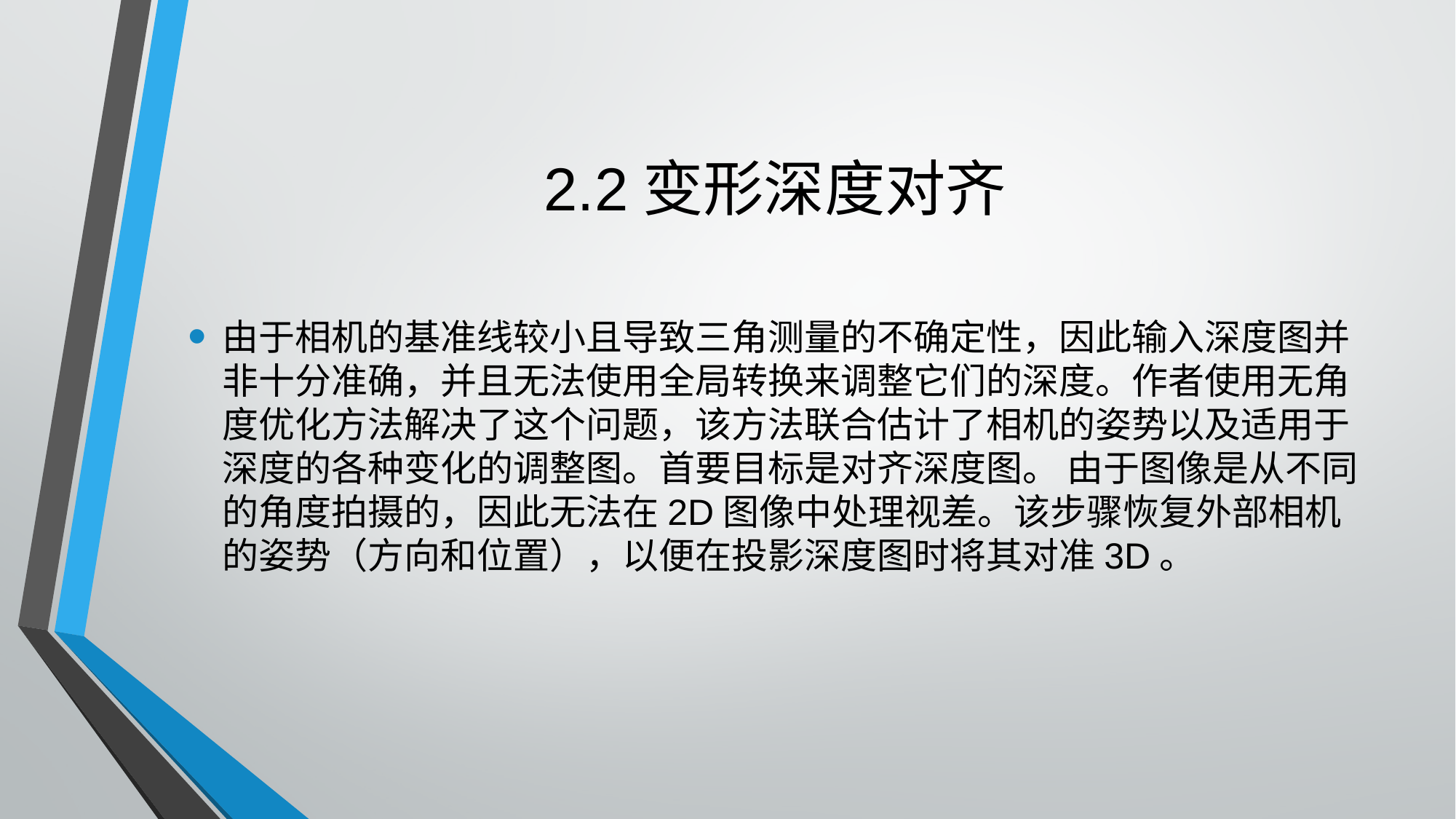

# 2.2变形深度对齐
由于相机的基准线较小且导致三角测量的不确定性，因此输入深度图并非十分准确，并且无法使用全局转换来调整它们的深度。作者使用无角度优化方法解决了这个问题，该方法联合估计了相机的姿势以及适用于深度的各种变化的调整图。首要目标是对齐深度图。 由于图像是从不同的角度拍摄的，因此无法在2D图像中处理视差。该步骤恢复外部相机的姿势（方向和位置），以便在投影深度图时将其对准3D。